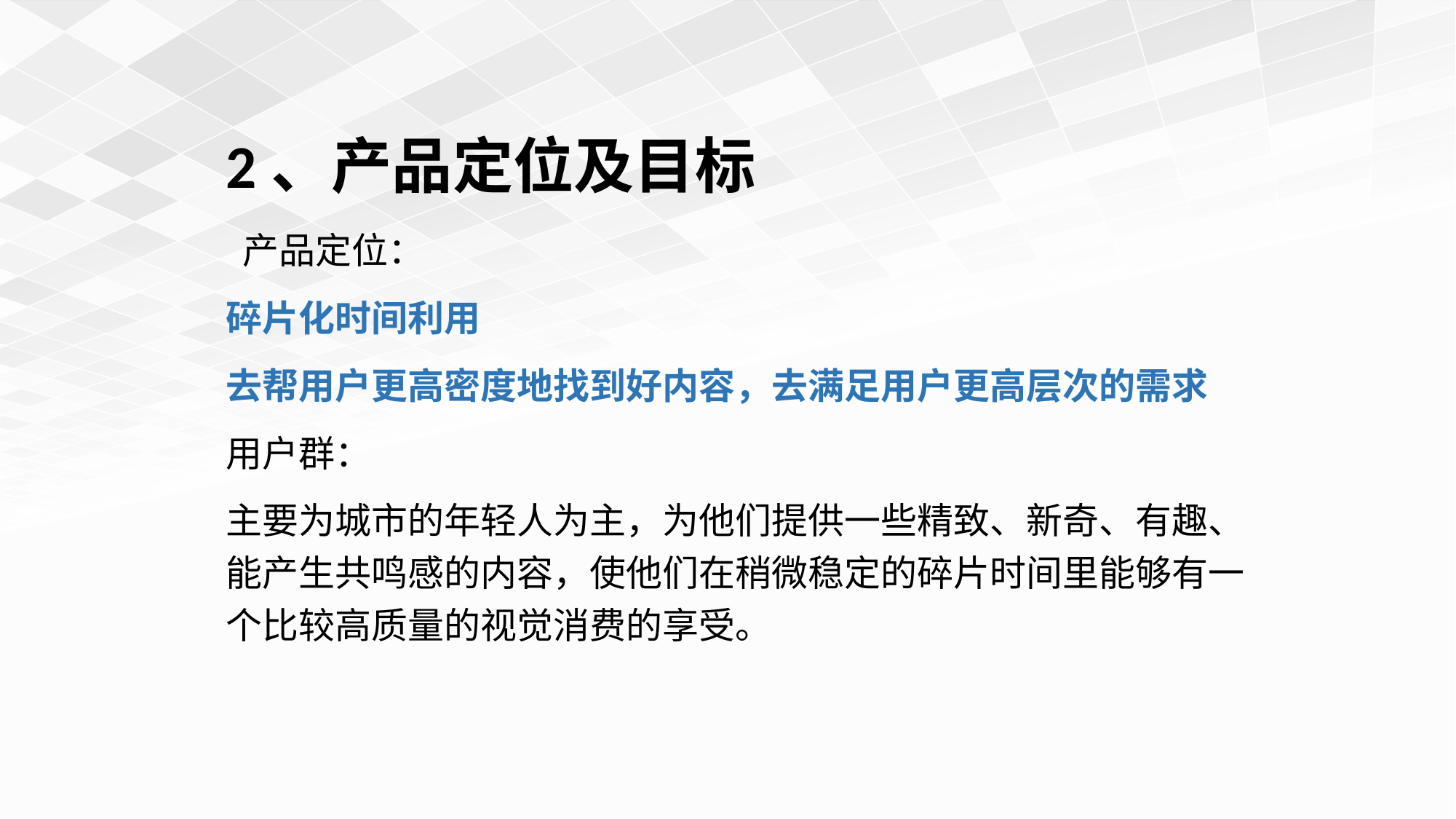

# 2、产品定位及目标
 产品定位：
碎片化时间利用
去帮用户更高密度地找到好内容，去满足用户更高层次的需求
用户群：
主要为城市的年轻人为主，为他们提供一些精致、新奇、有趣、能产生共鸣感的内容，使他们在稍微稳定的碎片时间里能够有一个比较高质量的视觉消费的享受。